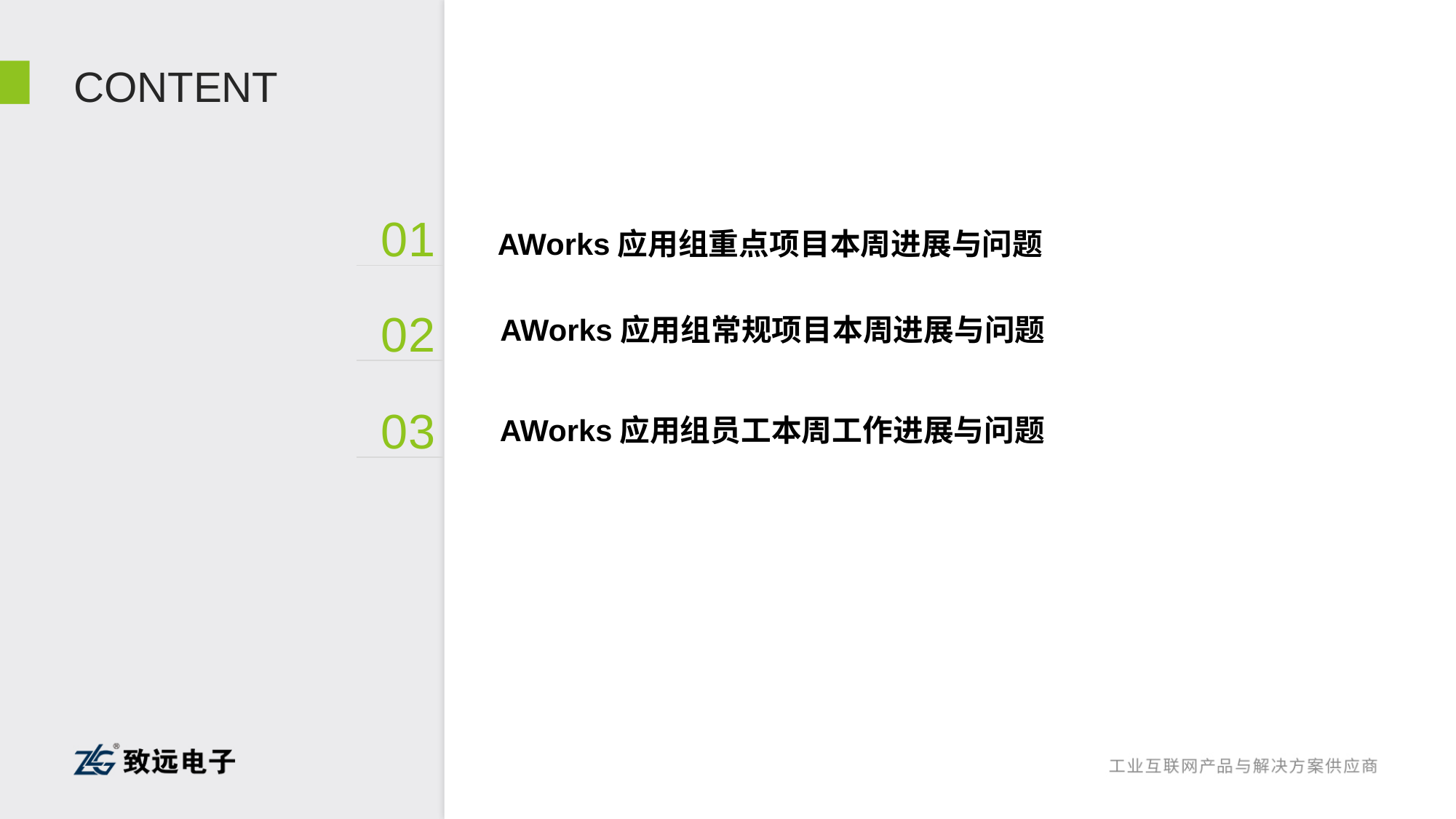

# CONTENT
01
AWorks应用组重点项目本周进展与问题
02
AWorks应用组常规项目本周进展与问题
03
AWorks应用组员工本周工作进展与问题